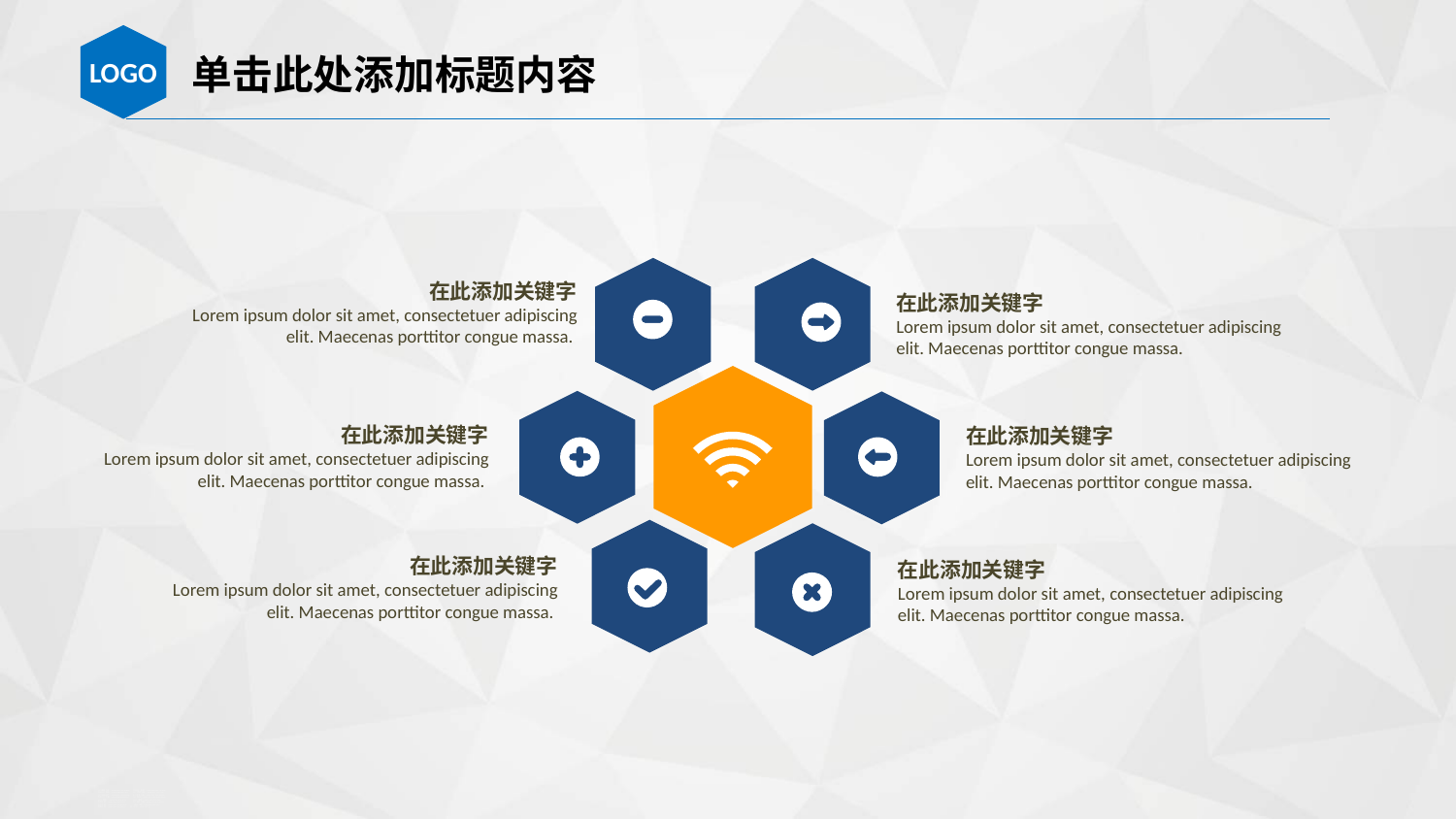

单击此处添加标题内容

在此添加关键字
Lorem ipsum dolor sit amet, consectetuer adipiscing elit. Maecenas porttitor congue massa.
在此添加关键字
Lorem ipsum dolor sit amet, consectetuer adipiscing elit. Maecenas porttitor congue massa.

在此添加关键字
Lorem ipsum dolor sit amet, consectetuer adipiscing elit. Maecenas porttitor congue massa.
在此添加关键字
Lorem ipsum dolor sit amet, consectetuer adipiscing elit. Maecenas porttitor congue massa.

在此添加关键字
Lorem ipsum dolor sit amet, consectetuer adipiscing elit. Maecenas porttitor congue massa.
在此添加关键字
Lorem ipsum dolor sit amet, consectetuer adipiscing elit. Maecenas porttitor congue massa.

PPT模板下载：www.1ppt.com/moban/     行业PPT模板：www.1ppt.com/hangye/
节日PPT模板：www.1ppt.com/jieri/           PPT素材下载：www.1ppt.com/sucai/
PPT背景图片：www.1ppt.com/beijing/      PPT图表下载：www.1ppt.com/tubiao/
优秀PPT下载：www.1ppt.com/xiazai/        PPT教程： www.1ppt.com/powerpoint/
Word教程： www.1ppt.com/word/              Excel教程：www.1ppt.com/excel/
资料下载：www.1ppt.com/ziliao/                PPT课件下载：www.1ppt.com/kejian/
范文下载：www.1ppt.com/fanwen/             试卷下载：www.1ppt.com/shiti/
教案下载：www.1ppt.com/jiaoan/        PPT论坛：www.1ppt.cn